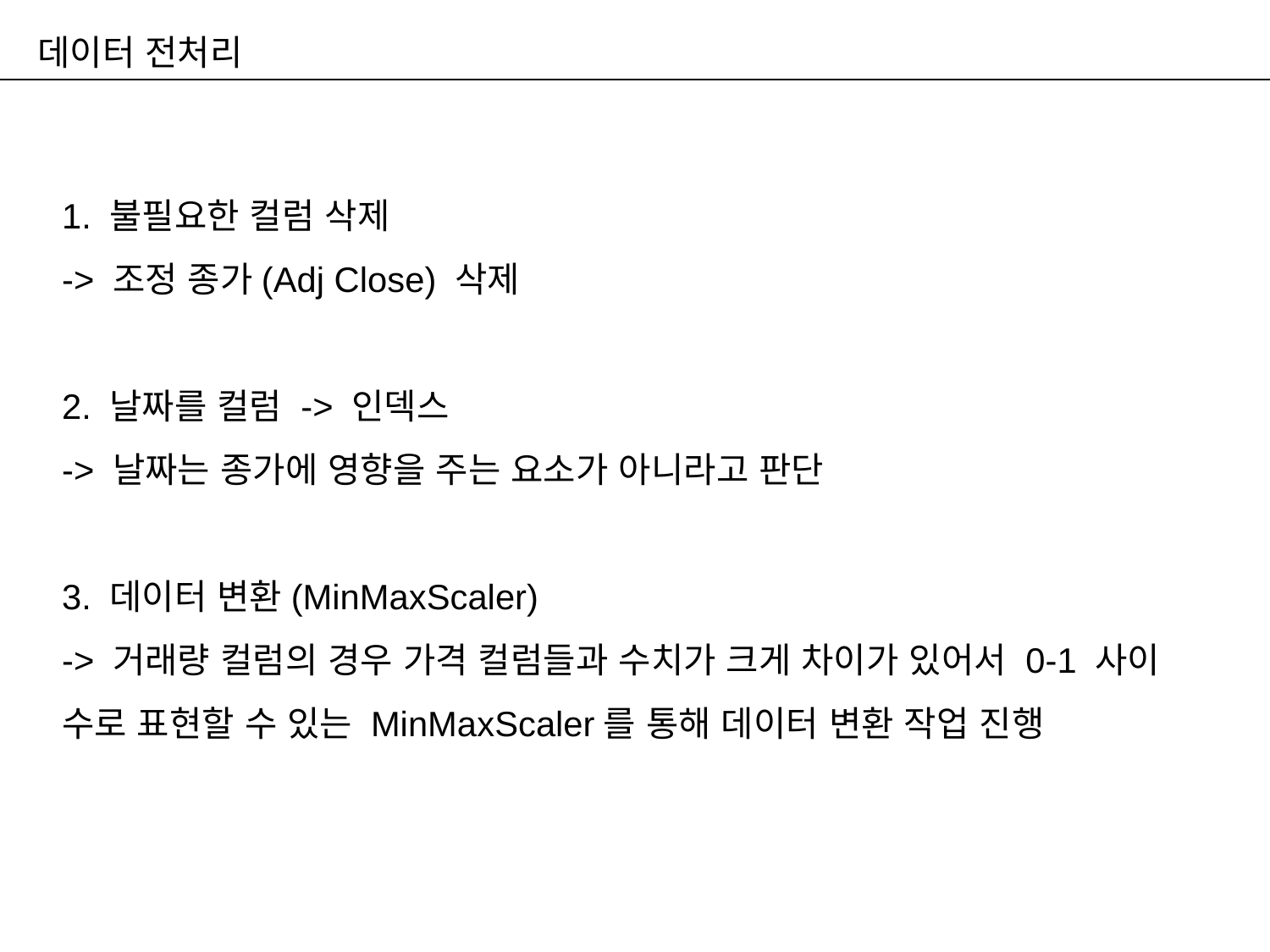

데이터 전처리
1. 불필요한 컬럼 삭제
-> 조정 종가(Adj Close) 삭제

2. 날짜를 컬럼 -> 인덱스
-> 날짜는 종가에 영향을 주는 요소가 아니라고 판단

3. 데이터 변환(MinMaxScaler)
-> 거래량 컬럼의 경우 가격 컬럼들과 수치가 크게 차이가 있어서 0-1 사이 수로 표현할 수 있는 MinMaxScaler를 통해 데이터 변환 작업 진행